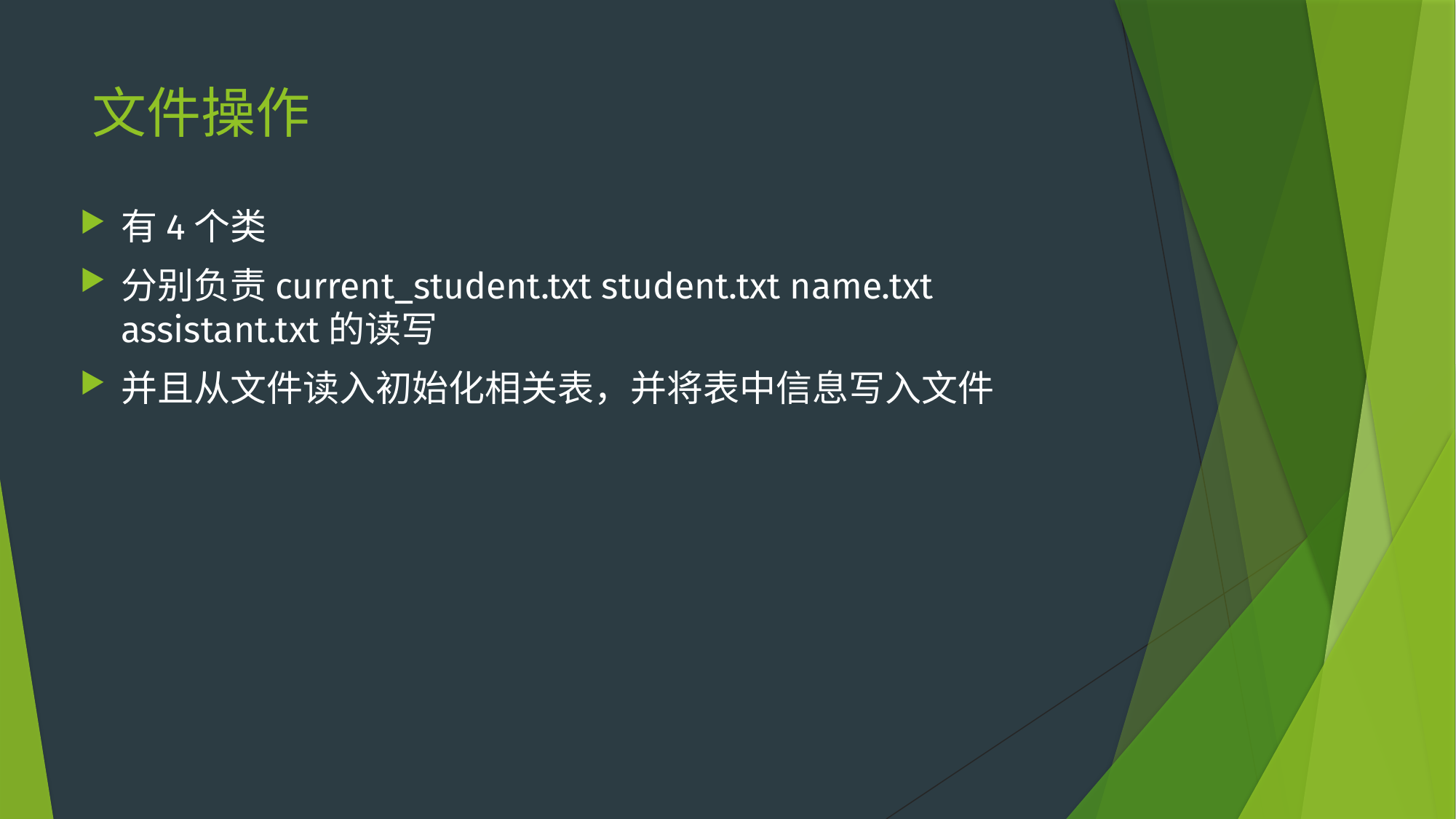

# 文件操作
有4个类
分别负责current_student.txt student.txt name.txt assistant.txt的读写
并且从文件读入初始化相关表，并将表中信息写入文件